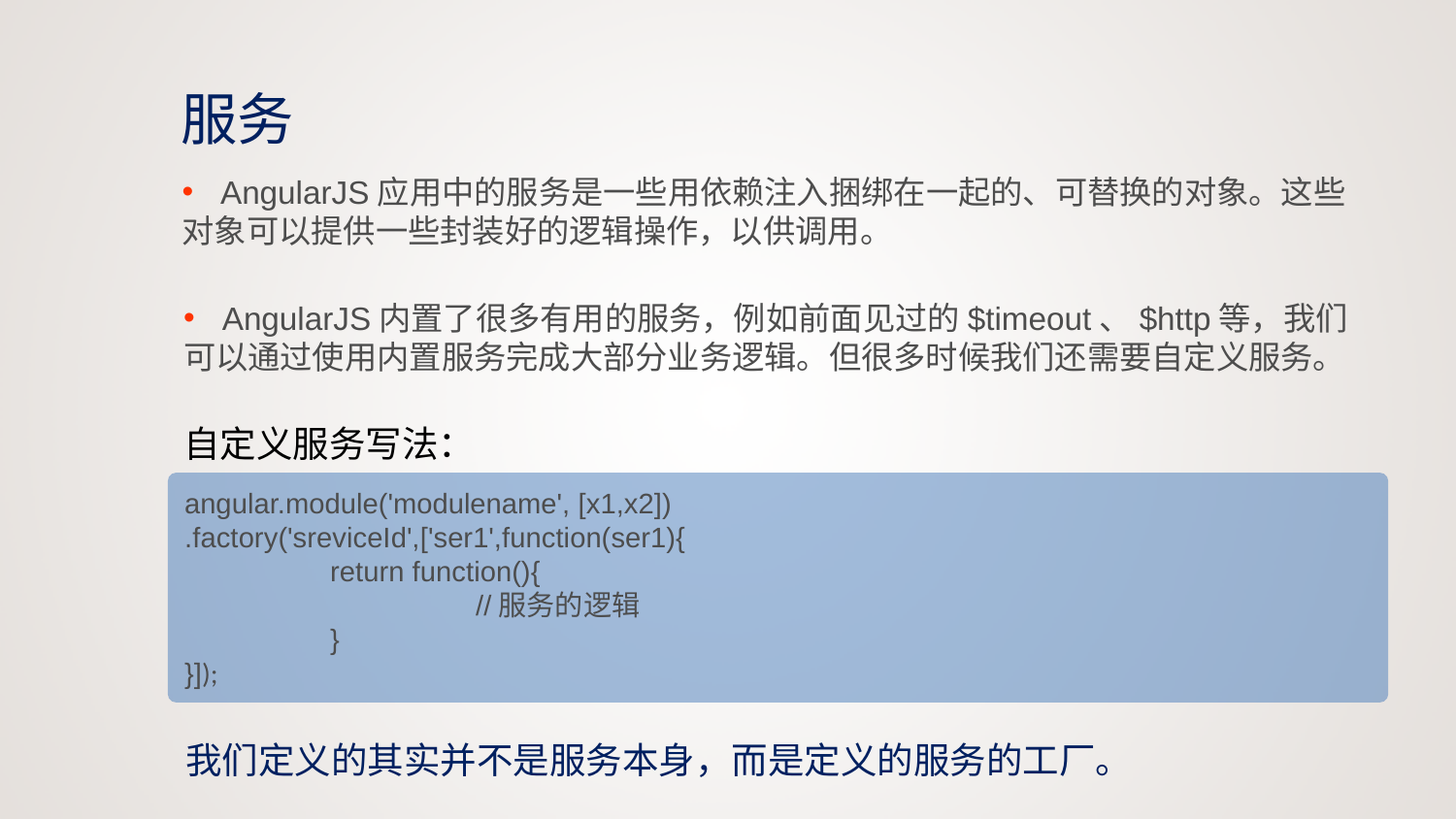

服务
   AngularJS应用中的服务是一些用依赖注入捆绑在一起的、可替换的对象。这些对象可以提供一些封装好的逻辑操作，以供调用。
   AngularJS内置了很多有用的服务，例如前面见过的$timeout、$http等，我们可以通过使用内置服务完成大部分业务逻辑。但很多时候我们还需要自定义服务。
自定义服务写法：
angular.module('modulename', [x1,x2])
.factory('sreviceId',['ser1',function(ser1){
	return function(){
		//服务的逻辑
	}
}]);
我们定义的其实并不是服务本身，而是定义的服务的工厂。